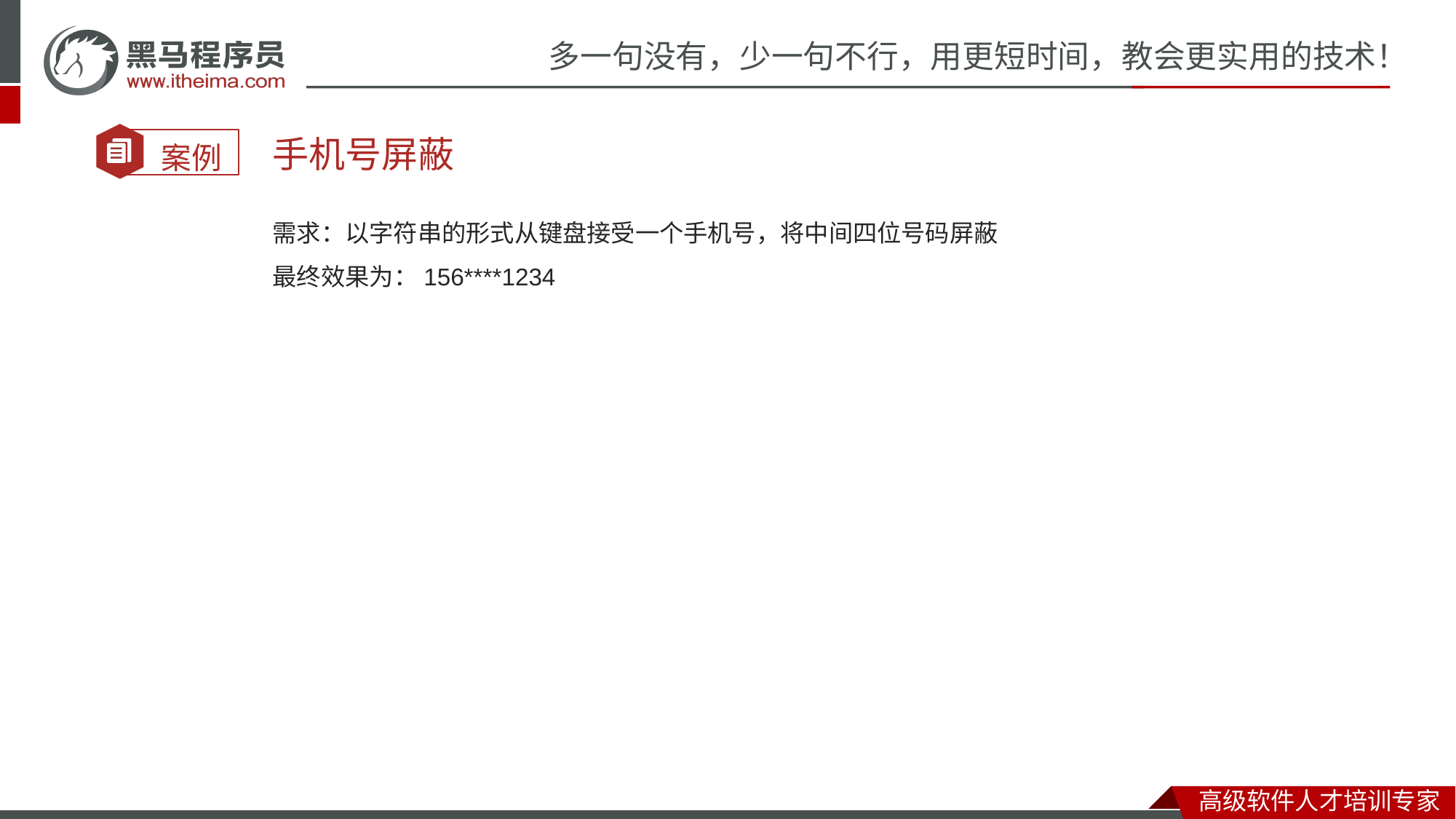

手机号屏蔽
需求：以字符串的形式从键盘接受一个手机号，将中间四位号码屏蔽
最终效果为：156****1234